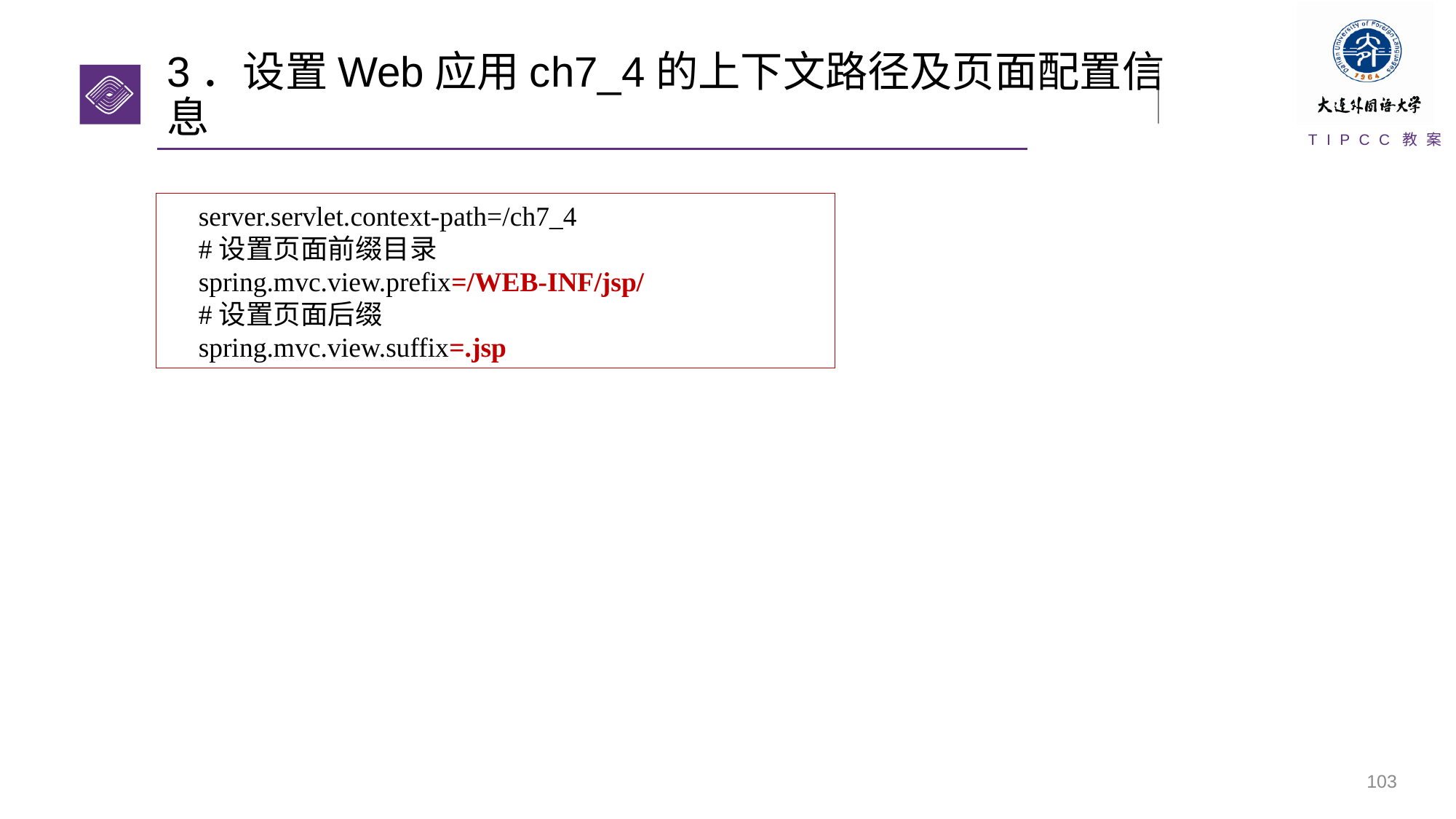

# 3．设置Web应用ch7_4的上下文路径及页面配置信息
server.servlet.context-path=/ch7_4
#设置页面前缀目录
spring.mvc.view.prefix=/WEB-INF/jsp/
#设置页面后缀
spring.mvc.view.suffix=.jsp
103